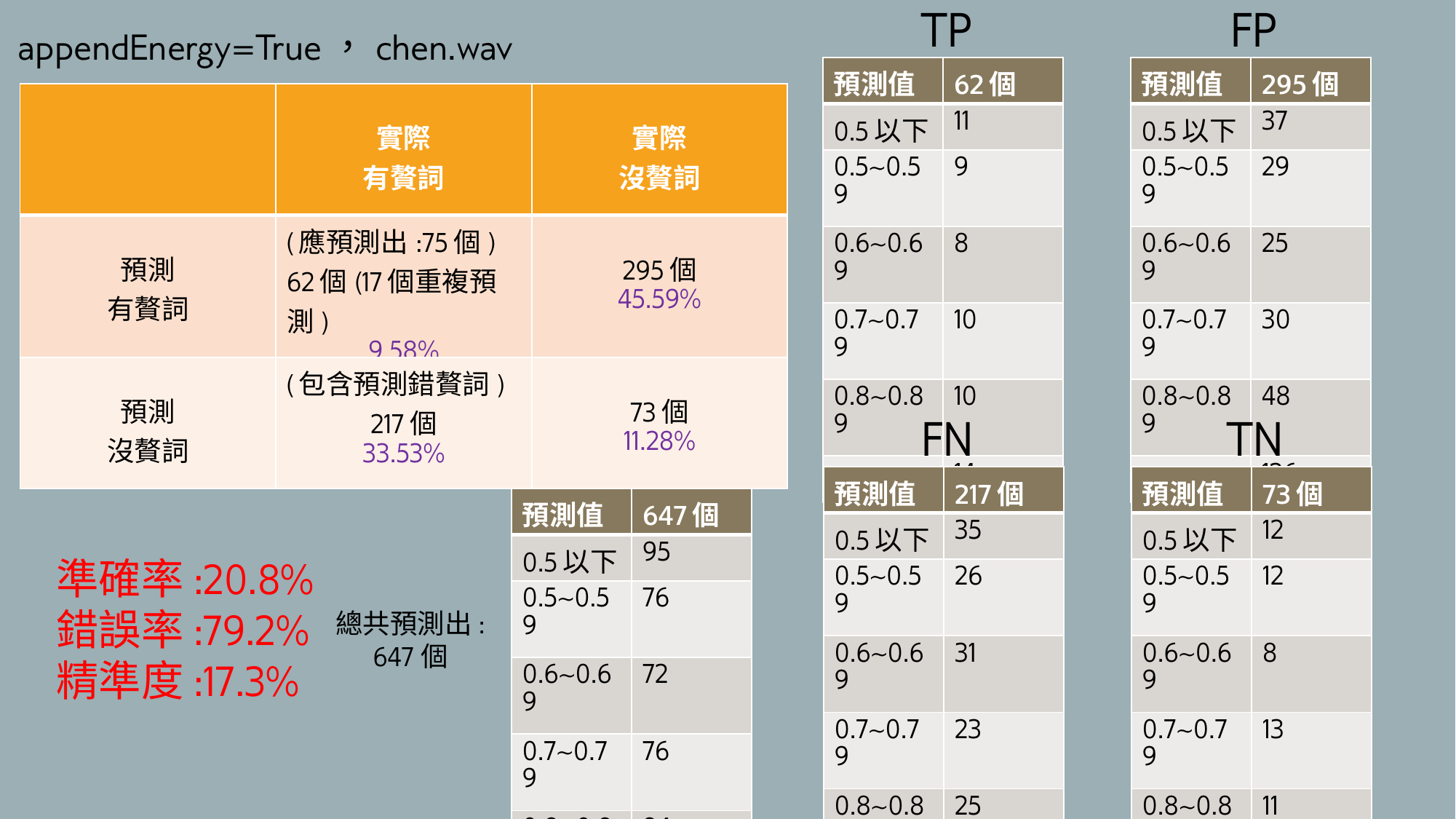

TP
FP
appendEnergy=True，chen.wav
| 預測值 | 62個 |
| --- | --- |
| 0.5以下 | 11 |
| 0.5~0.59 | 9 |
| 0.6~0.69 | 8 |
| 0.7~0.79 | 10 |
| 0.8~0.89 | 10 |
| 0.9以上 | 14 |
| 預測值 | 295個 |
| --- | --- |
| 0.5以下 | 37 |
| 0.5~0.59 | 29 |
| 0.6~0.69 | 25 |
| 0.7~0.79 | 30 |
| 0.8~0.89 | 48 |
| 0.9以上 | 126 |
|  | 實際 有贅詞 | 實際 沒贅詞 |
| --- | --- | --- |
| 預測 有贅詞 | (應預測出:75個) 62個(17個重複預測) 9.58% | 295個 45.59% |
| 預測 沒贅詞 | (包含預測錯贅詞) 217個 33.53% | 73個 11.28% |
FN
TN
| 預測值 | 217個 |
| --- | --- |
| 0.5以下 | 35 |
| 0.5~0.59 | 26 |
| 0.6~0.69 | 31 |
| 0.7~0.79 | 23 |
| 0.8~0.89 | 25 |
| 0.9以上 | 77 |
| 預測值 | 73個 |
| --- | --- |
| 0.5以下 | 12 |
| 0.5~0.59 | 12 |
| 0.6~0.69 | 8 |
| 0.7~0.79 | 13 |
| 0.8~0.89 | 11 |
| 0.9以上 | 17 |
| 預測值 | 647個 |
| --- | --- |
| 0.5以下 | 95 |
| 0.5~0.59 | 76 |
| 0.6~0.69 | 72 |
| 0.7~0.79 | 76 |
| 0.8~0.89 | 94 |
| 0.9以上 | 234 |
準確率:20.8%
錯誤率:79.2%
精準度:17.3%
總共預測出:
647個